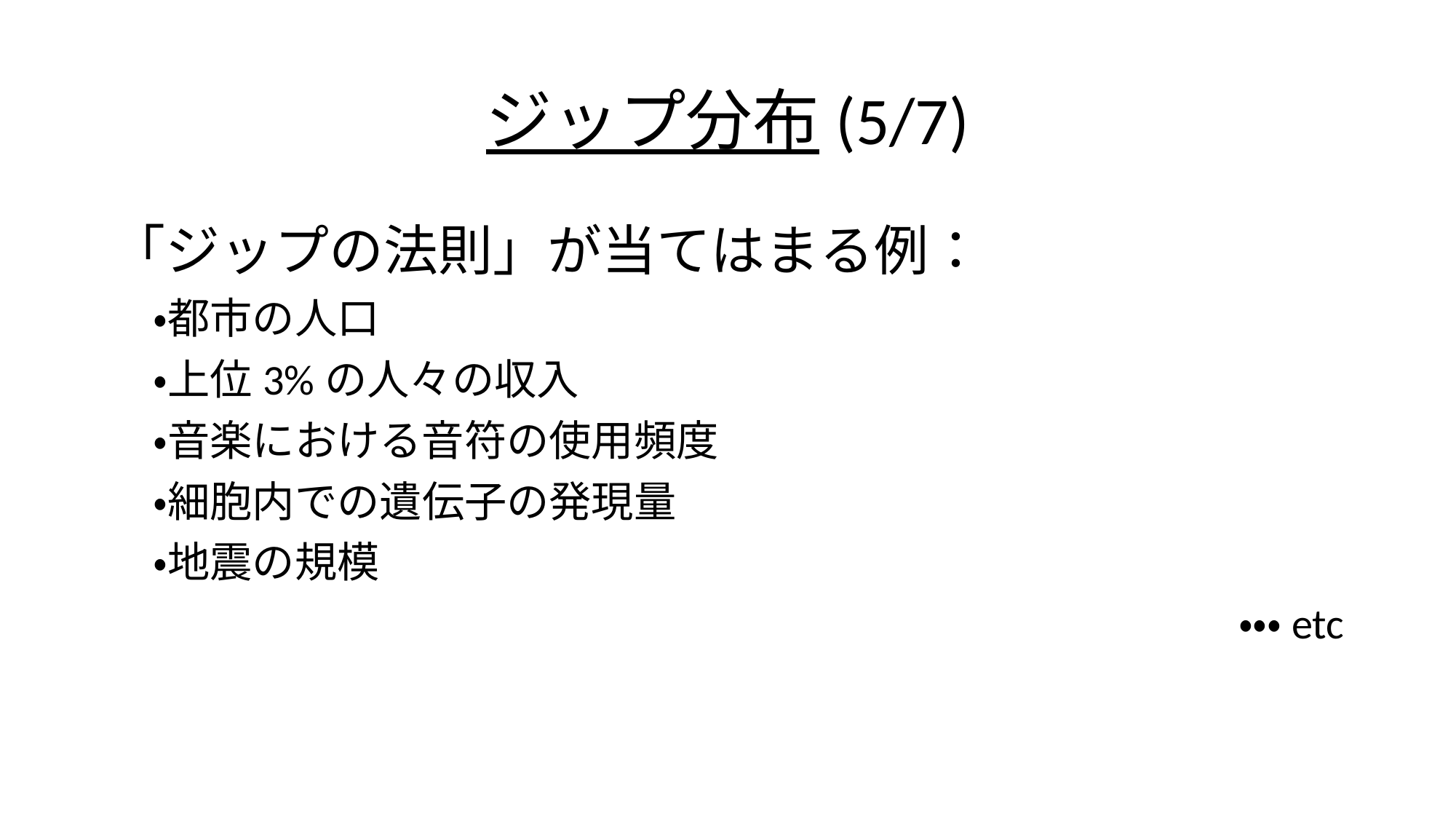

# ジップ分布(5/7)
「ジップの法則」が当てはまる例：
　・都市の人口
　・上位3%の人々の収入
　・音楽における音符の使用頻度
　・細胞内での遺伝子の発現量
　・地震の規模
・・・etc